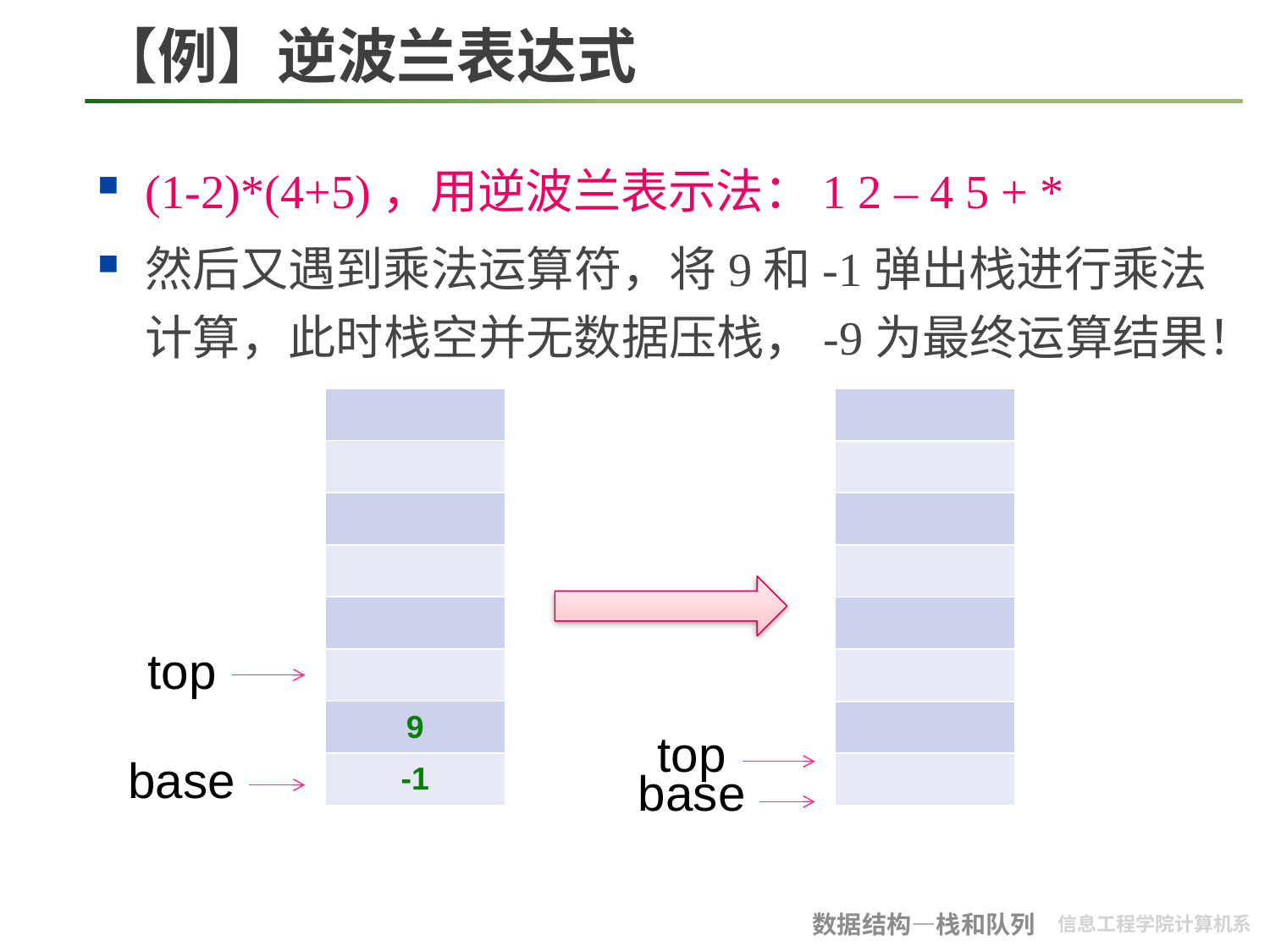

# 【例】逆波兰表达式
(1-2)*(4+5)，用逆波兰表示法：1 2 – 4 5 + *
然后又遇到乘法运算符，将9和-1弹出栈进行乘法计算，此时栈空并无数据压栈，-9为最终运算结果！
|  |
| --- |
|  |
|  |
|  |
|  |
|  |
| 9 |
| -1 |
|  |
| --- |
|  |
|  |
|  |
|  |
|  |
|  |
|  |

top
top
base
base